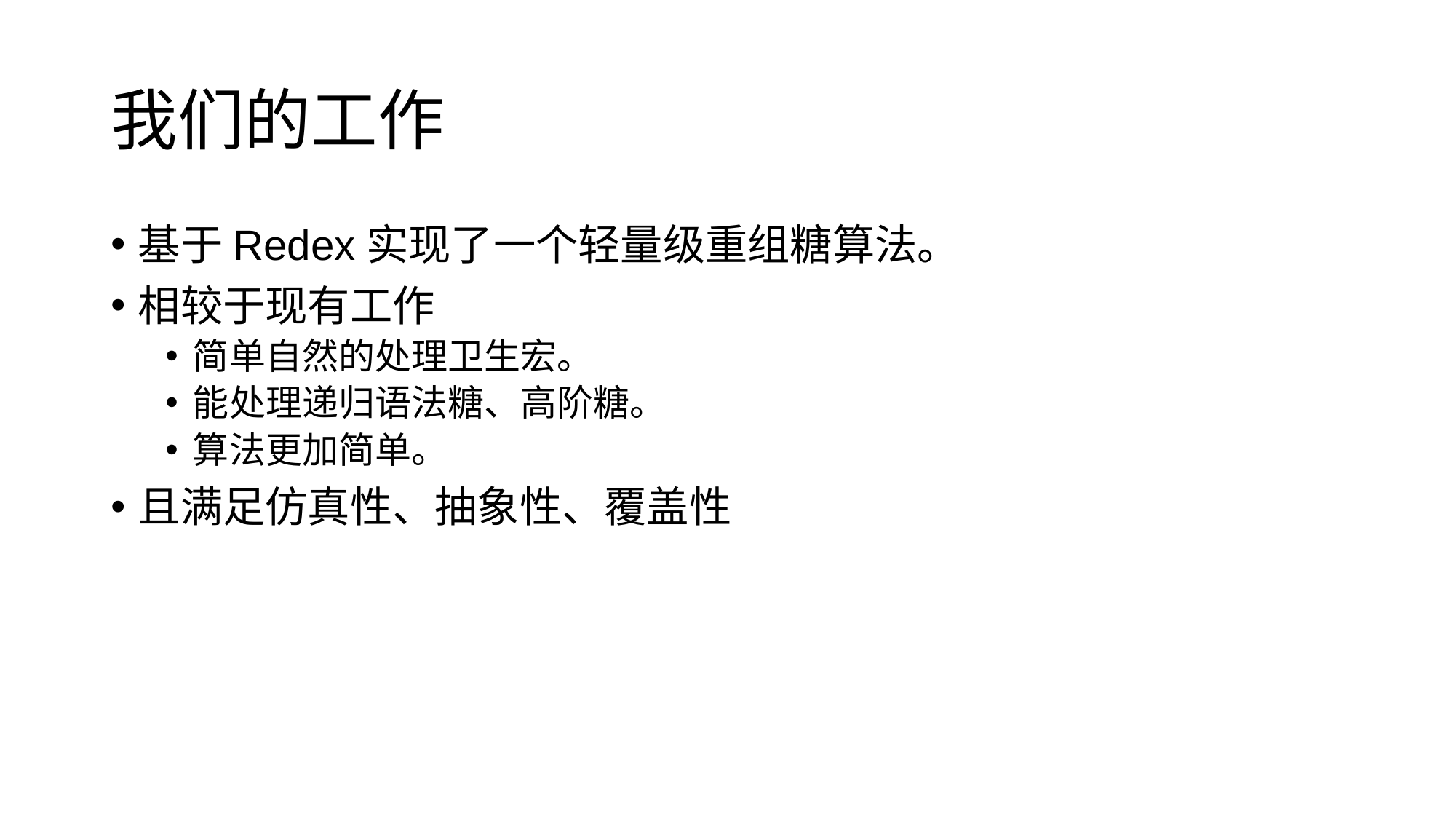

# 我们的工作
基于Redex实现了一个轻量级重组糖算法。
相较于现有工作
简单自然的处理卫生宏。
能处理递归语法糖、高阶糖。
算法更加简单。
且满足仿真性、抽象性、覆盖性